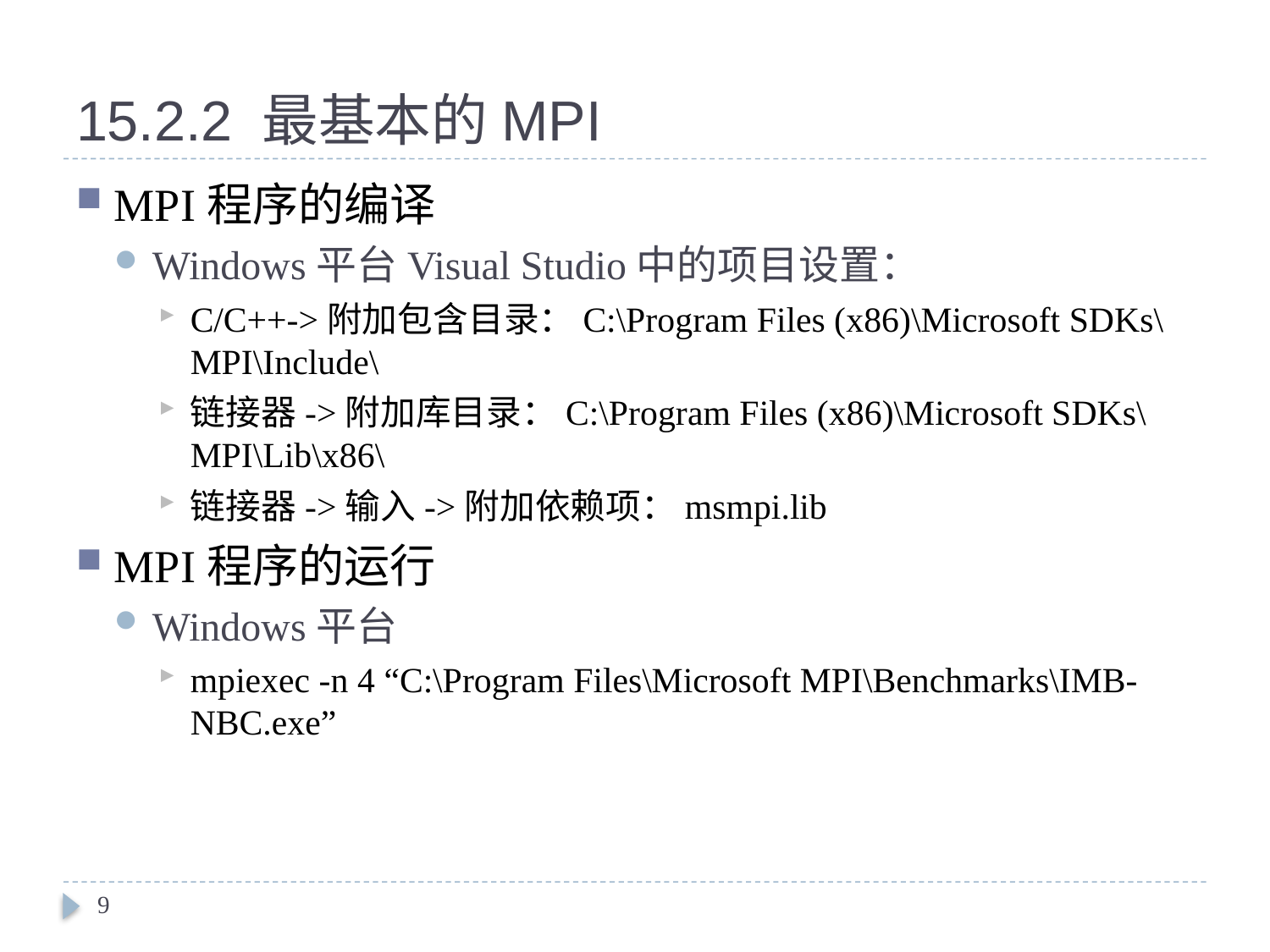

# 15.2.2 最基本的MPI
MPI程序的编译
Windows平台Visual Studio中的项目设置：
C/C++->附加包含目录：C:\Program Files (x86)\Microsoft SDKs\MPI\Include\
链接器->附加库目录：C:\Program Files (x86)\Microsoft SDKs\MPI\Lib\x86\
链接器->输入->附加依赖项：msmpi.lib
MPI程序的运行
Windows平台
mpiexec -n 4 “C:\Program Files\Microsoft MPI\Benchmarks\IMB-NBC.exe”
9